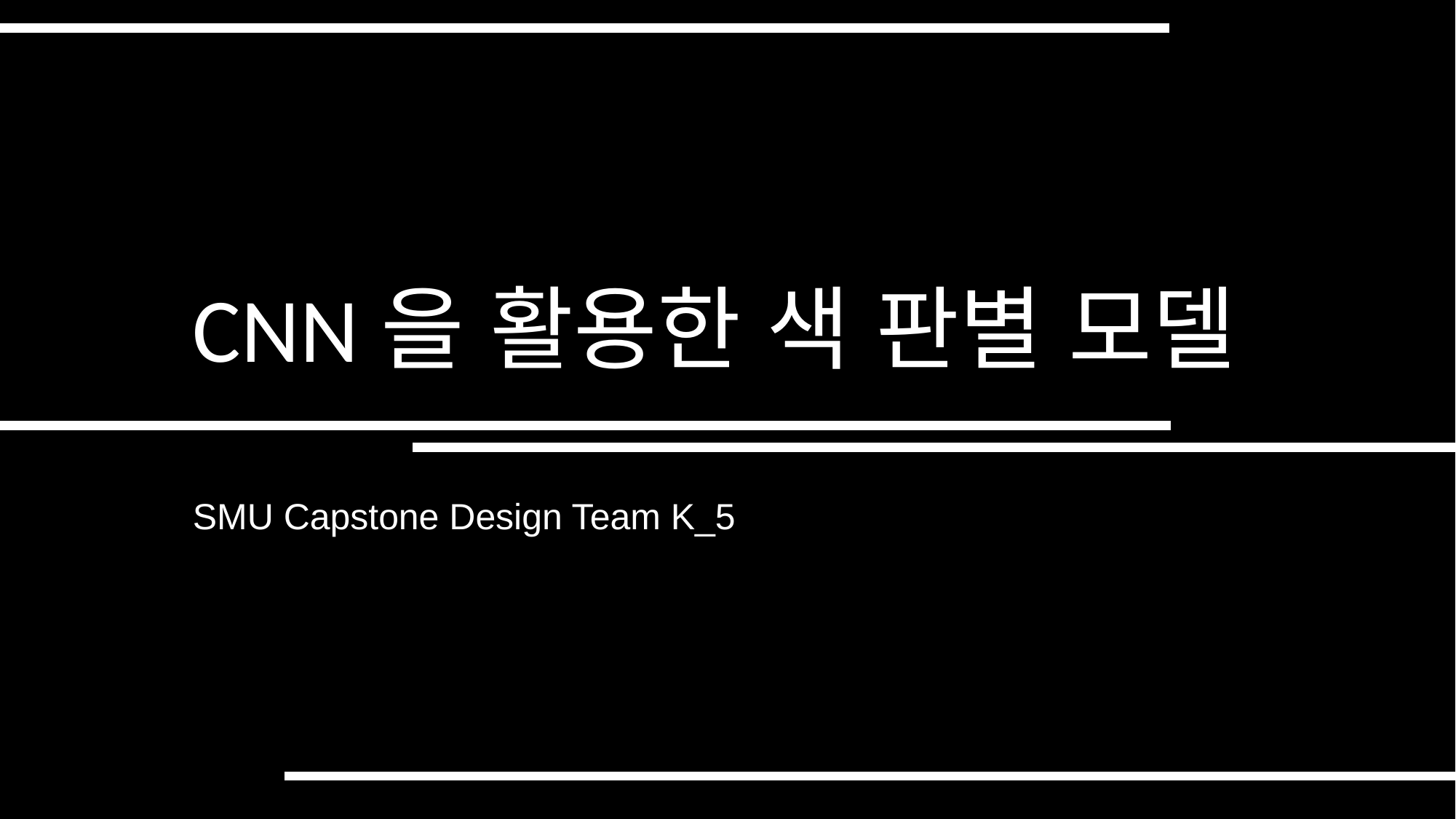

# CNN을 활용한 색 판별 모델
SMU Capstone Design Team K_5